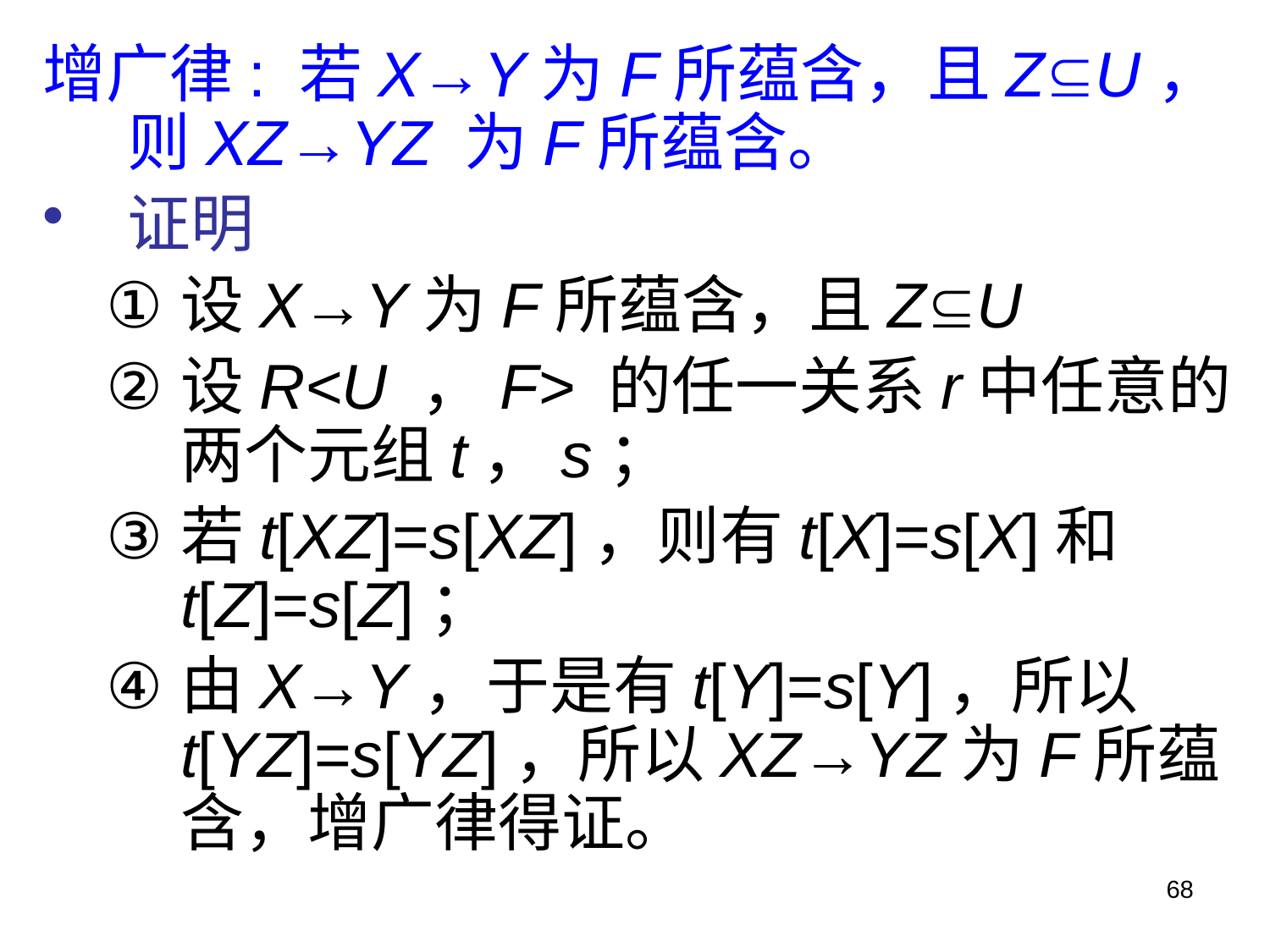

增广律: 若X→Y为F所蕴含，且Z⊆U，则XZ→YZ 为F所蕴含。
证明
设X→Y为F所蕴含，且Z⊆U
设R<U ，F> 的任一关系r中任意的两个元组t，s；
若t[XZ]=s[XZ]，则有t[X]=s[X]和
t[Z]=s[Z]；
由X→Y，于是有t[Y]=s[Y]，所以
t[YZ]=s[YZ]，所以XZ→YZ为F所蕴含，增广律得证。
68